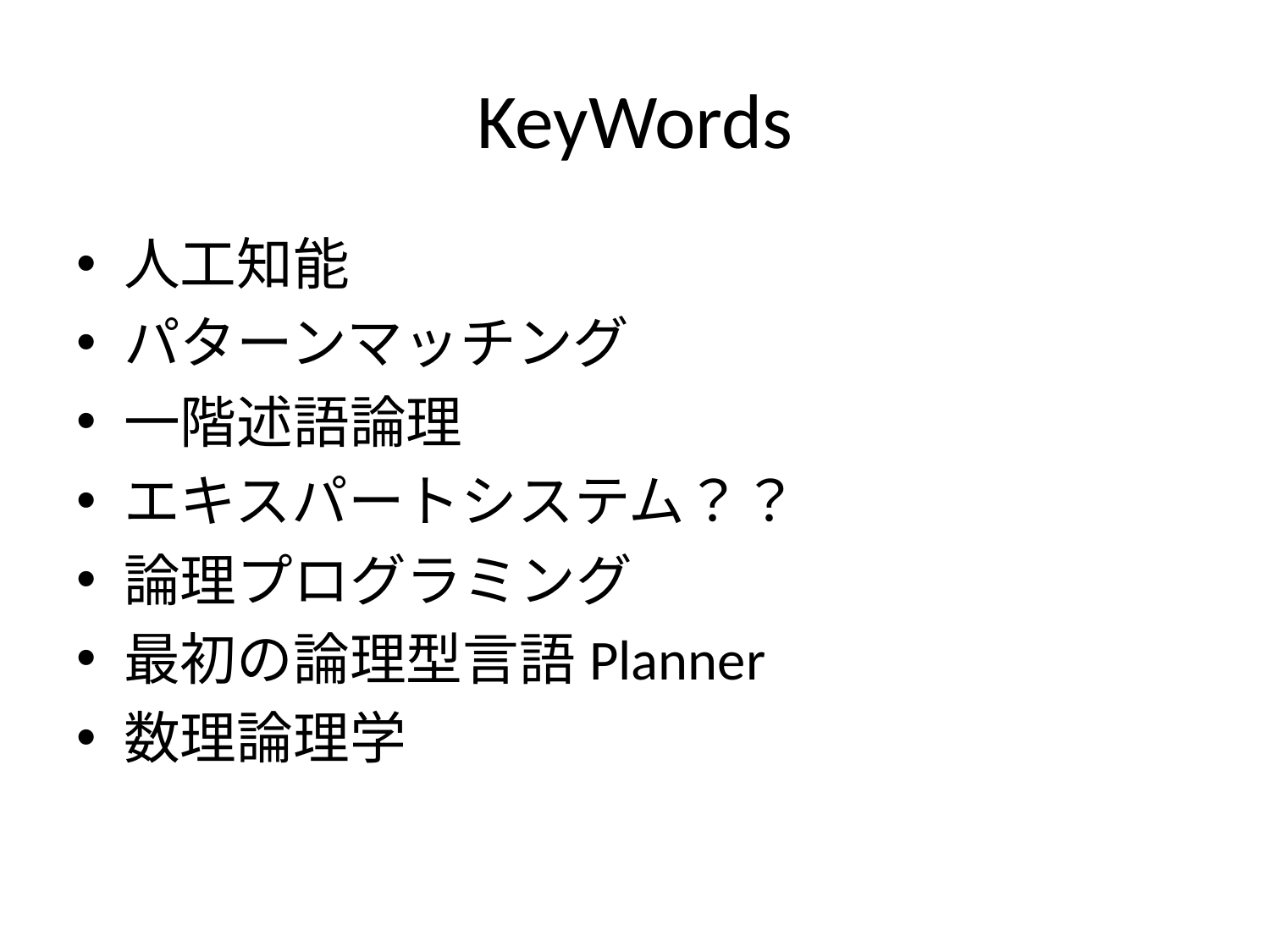

# KeyWords
人工知能
パターンマッチング
一階述語論理
エキスパートシステム？？
論理プログラミング
最初の論理型言語Planner
数理論理学